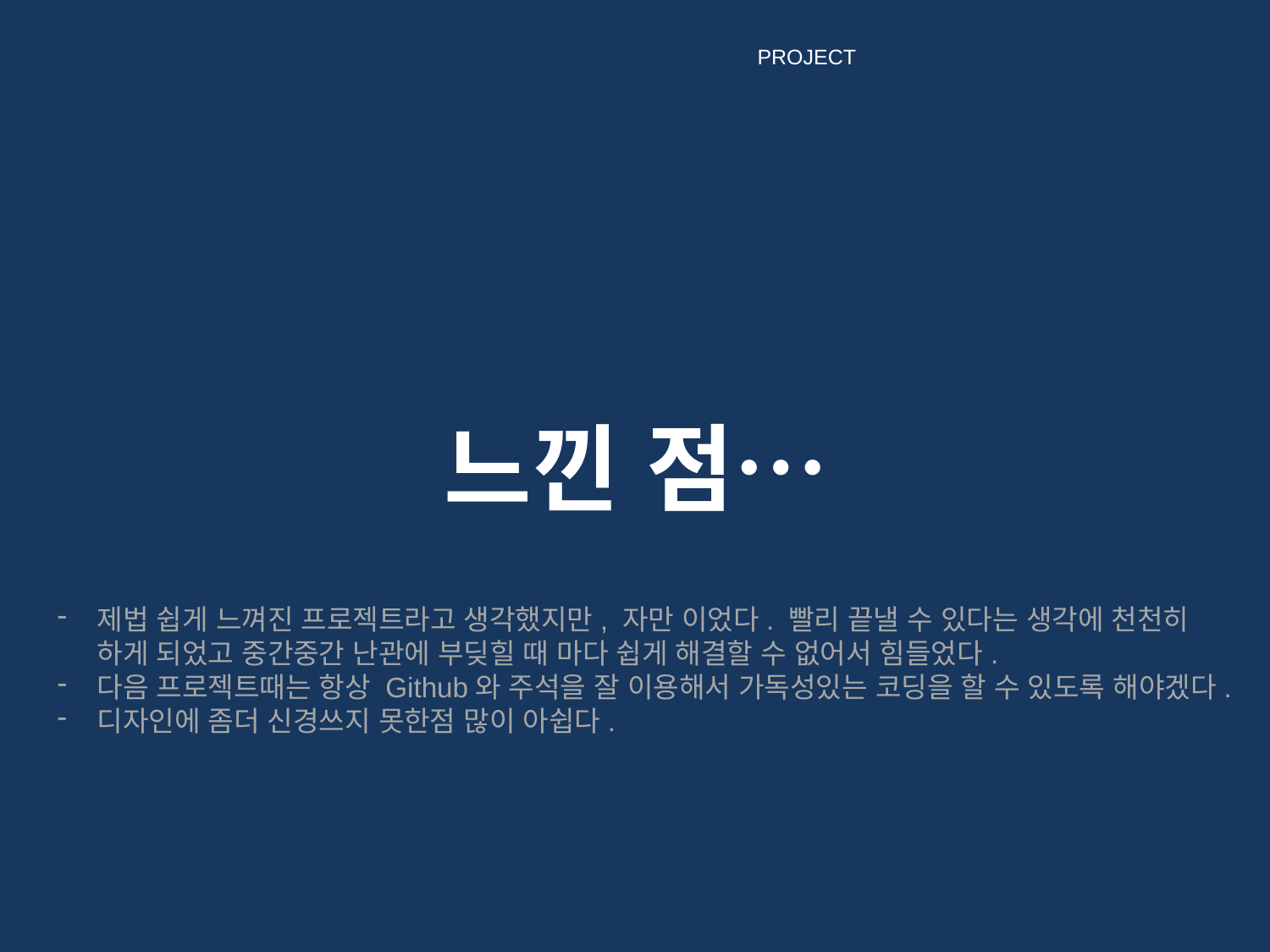

PROJECT
느낀 점…
제법 쉽게 느껴진 프로젝트라고 생각했지만, 자만 이었다. 빨리 끝낼 수 있다는 생각에 천천히 하게 되었고 중간중간 난관에 부딪힐 때 마다 쉽게 해결할 수 없어서 힘들었다.
다음 프로젝트때는 항상 Github와 주석을 잘 이용해서 가독성있는 코딩을 할 수 있도록 해야겠다.
디자인에 좀더 신경쓰지 못한점 많이 아쉽다.